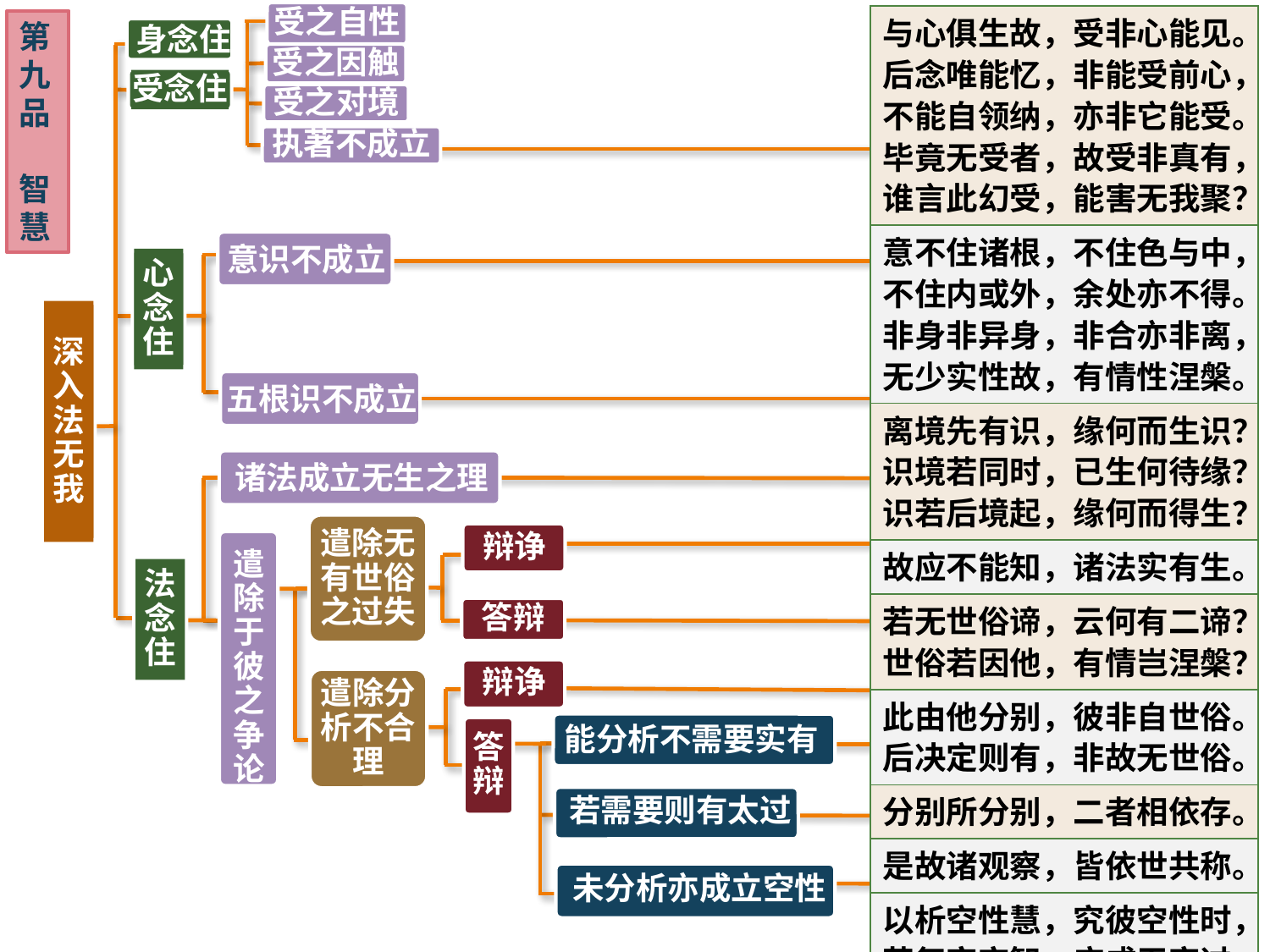

受之自性

| 与心俱生故，受非心能见。后念唯能忆，非能受前心，不能自领纳，亦非它能受。毕竟无受者，故受非真有，谁言此幻受，能害无我聚？ |
| --- |
| 意不住诸根，不住色与中，不住内或外，余处亦不得。非身非异身，非合亦非离，无少实性故，有情性涅槃。 |
| 离境先有识，缘何而生识？识境若同时，已生何待缘？识若后境起，缘何而得生？ |
| 故应不能知，诸法实有生。 |
| 若无世俗谛，云何有二谛？世俗若因他，有情岂涅槃？ |
| 此由他分别，彼非自世俗。后决定则有，非故无世俗。 |
| 分别所分别，二者相依存。 |
| 是故诸观察，皆依世共称。 |
| 以析空性慧，究彼空性时，若复究空智，应成无穷过。 |
| 悟明所析空，理智无所依，无依故不生，说此即涅槃。 |
第九品

智慧

身念住
受之因触

受念住
受之对境

执著不成立

意识不成立

心念住

深入法无我

五根识不成立

诸法成立无生之理

遣除无有世俗之过失
辩诤

遣除于彼之争论

法念住
答辩

辩诤

遣除分析不合理

能分析不需要实有
答辩

若需要则有太过

未分析亦成立空性